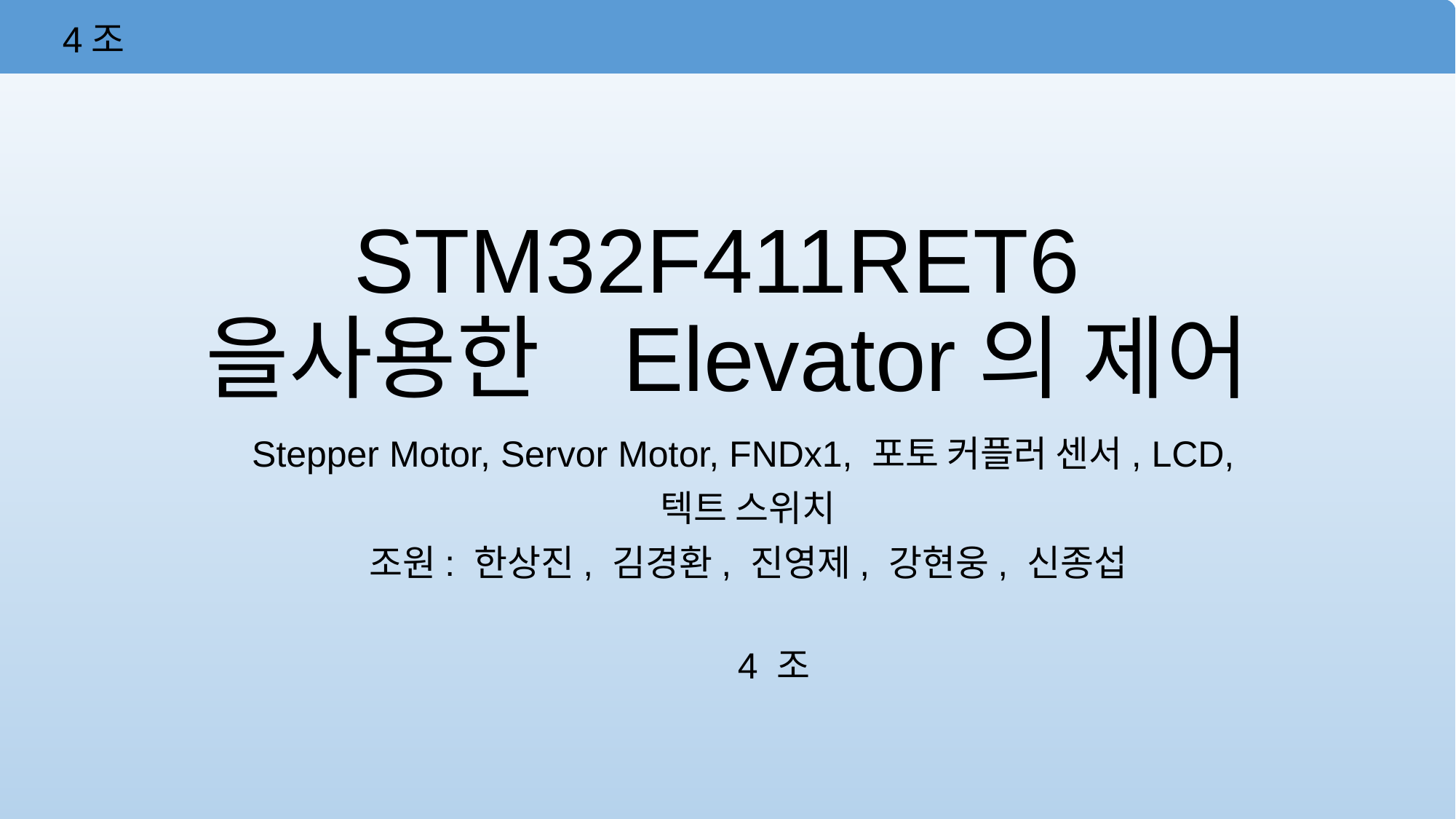

4조
# STM32F411RET6을사용한   Elevator의 제어
Stepper Motor, Servor Motor, FNDx1, 포토 커플러 센서, LCD,
텍트 스위치
조원: 한상진, 김경환, 진영제, 강현웅, 신종섭
4 조